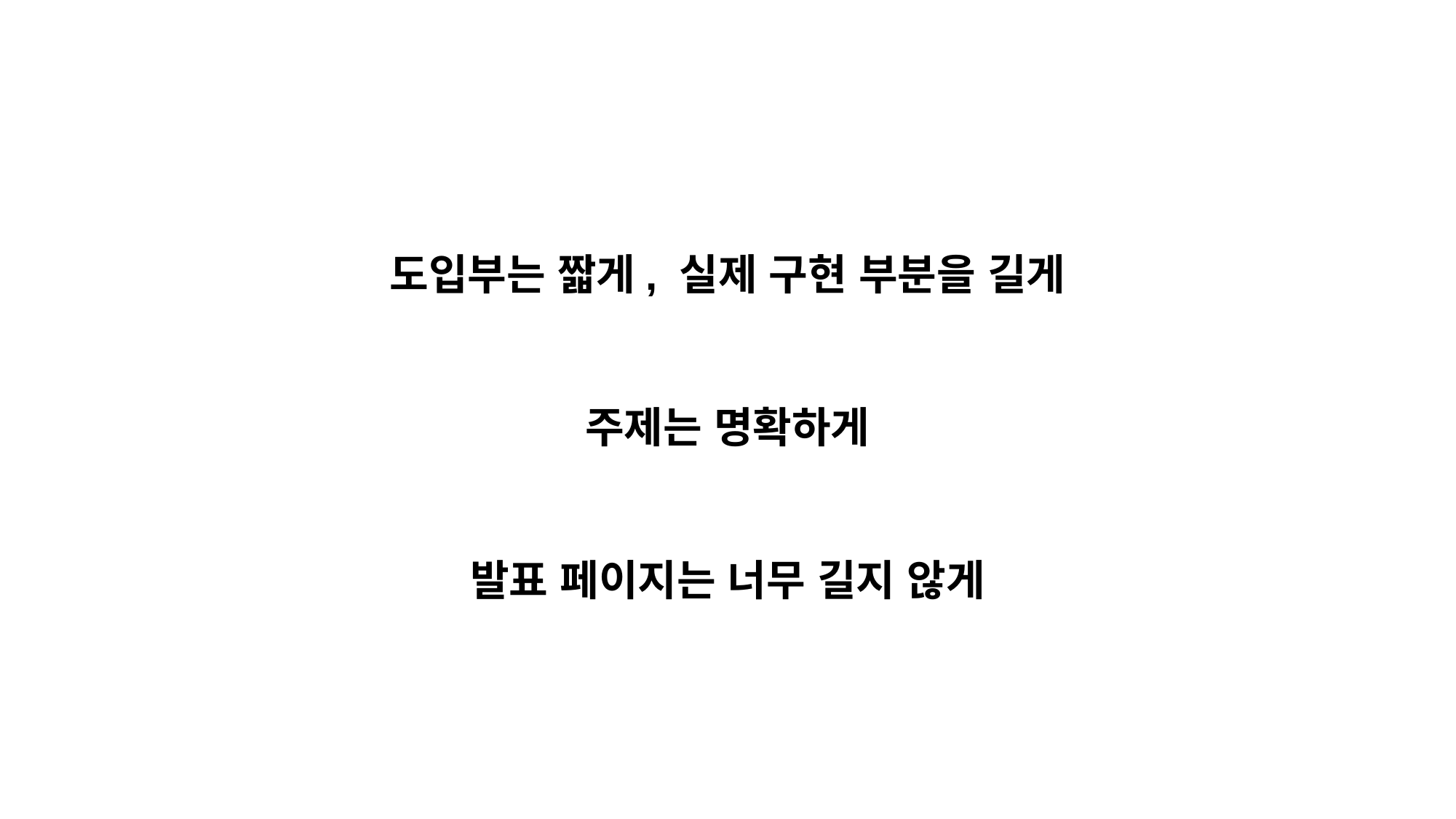

도입부는 짧게, 실제 구현 부분을 길게

주제는 명확하게

발표 페이지는 너무 길지 않게